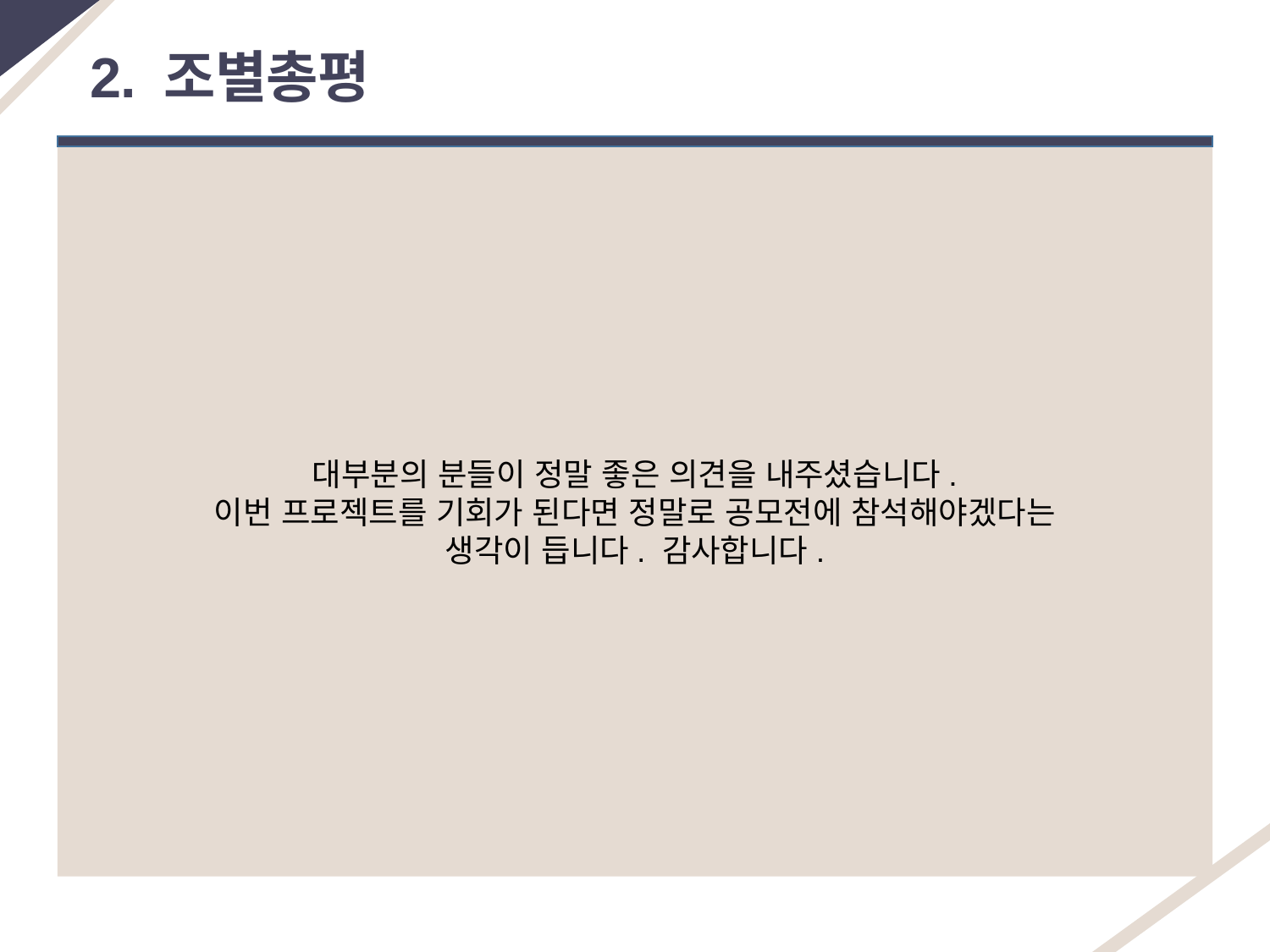

2. 조별총평

대부분의 분들이 정말 좋은 의견을 내주셨습니다.
이번 프로젝트를 기회가 된다면 정말로 공모전에 참석해야겠다는
생각이 듭니다. 감사합니다.